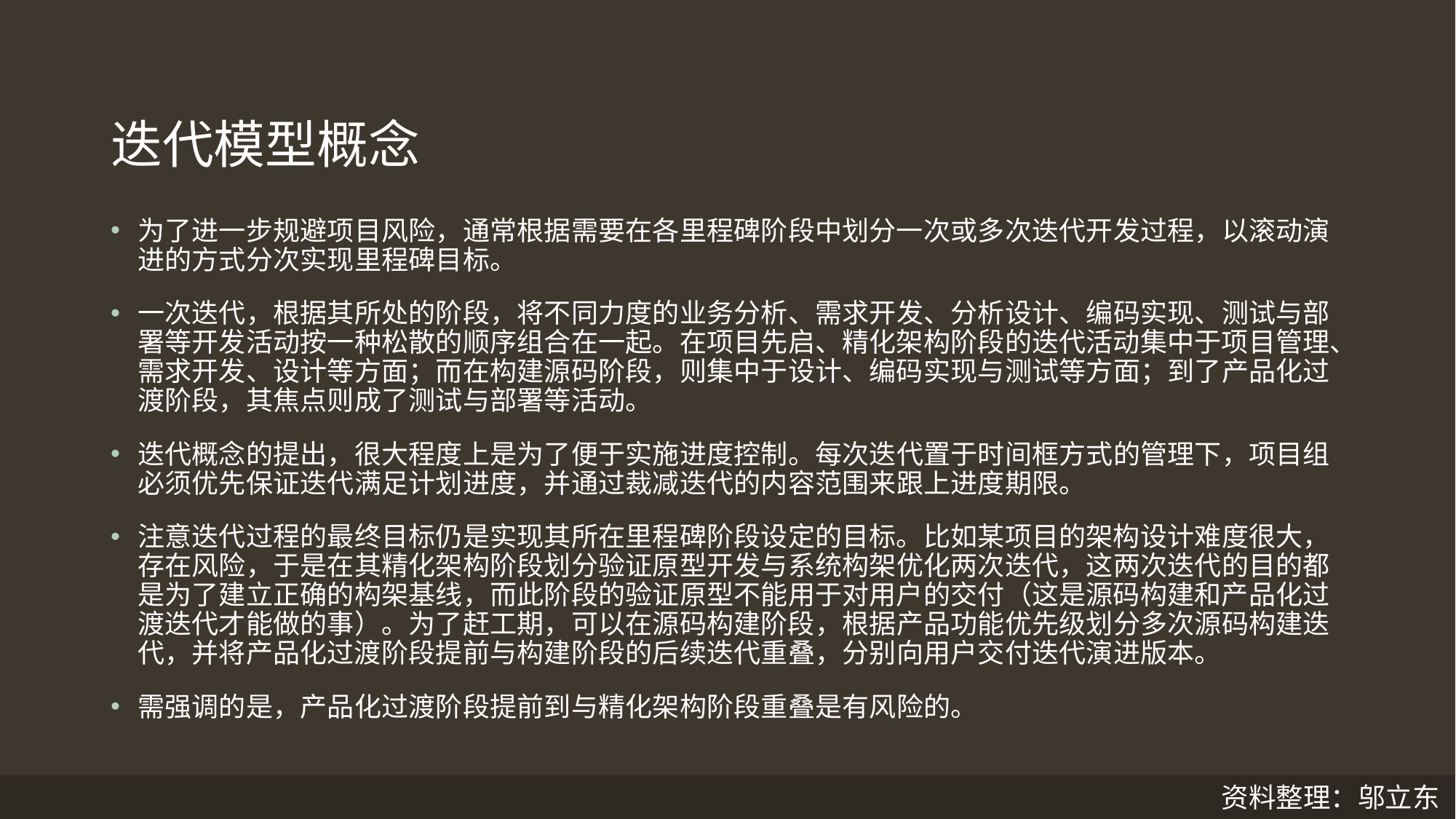

# 迭代模型概念
为了进一步规避项目风险，通常根据需要在各里程碑阶段中划分一次或多次迭代开发过程，以滚动演进的方式分次实现里程碑目标。
一次迭代，根据其所处的阶段，将不同力度的业务分析、需求开发、分析设计、编码实现、测试与部署等开发活动按一种松散的顺序组合在一起。在项目先启、精化架构阶段的迭代活动集中于项目管理、需求开发、设计等方面；而在构建源码阶段，则集中于设计、编码实现与测试等方面；到了产品化过渡阶段，其焦点则成了测试与部署等活动。
迭代概念的提出，很大程度上是为了便于实施进度控制。每次迭代置于时间框方式的管理下，项目组必须优先保证迭代满足计划进度，并通过裁减迭代的内容范围来跟上进度期限。
注意迭代过程的最终目标仍是实现其所在里程碑阶段设定的目标。比如某项目的架构设计难度很大，存在风险，于是在其精化架构阶段划分验证原型开发与系统构架优化两次迭代，这两次迭代的目的都是为了建立正确的构架基线，而此阶段的验证原型不能用于对用户的交付（这是源码构建和产品化过渡迭代才能做的事）。为了赶工期，可以在源码构建阶段，根据产品功能优先级划分多次源码构建迭代，并将产品化过渡阶段提前与构建阶段的后续迭代重叠，分别向用户交付迭代演进版本。
需强调的是，产品化过渡阶段提前到与精化架构阶段重叠是有风险的。
资料整理：邬立东